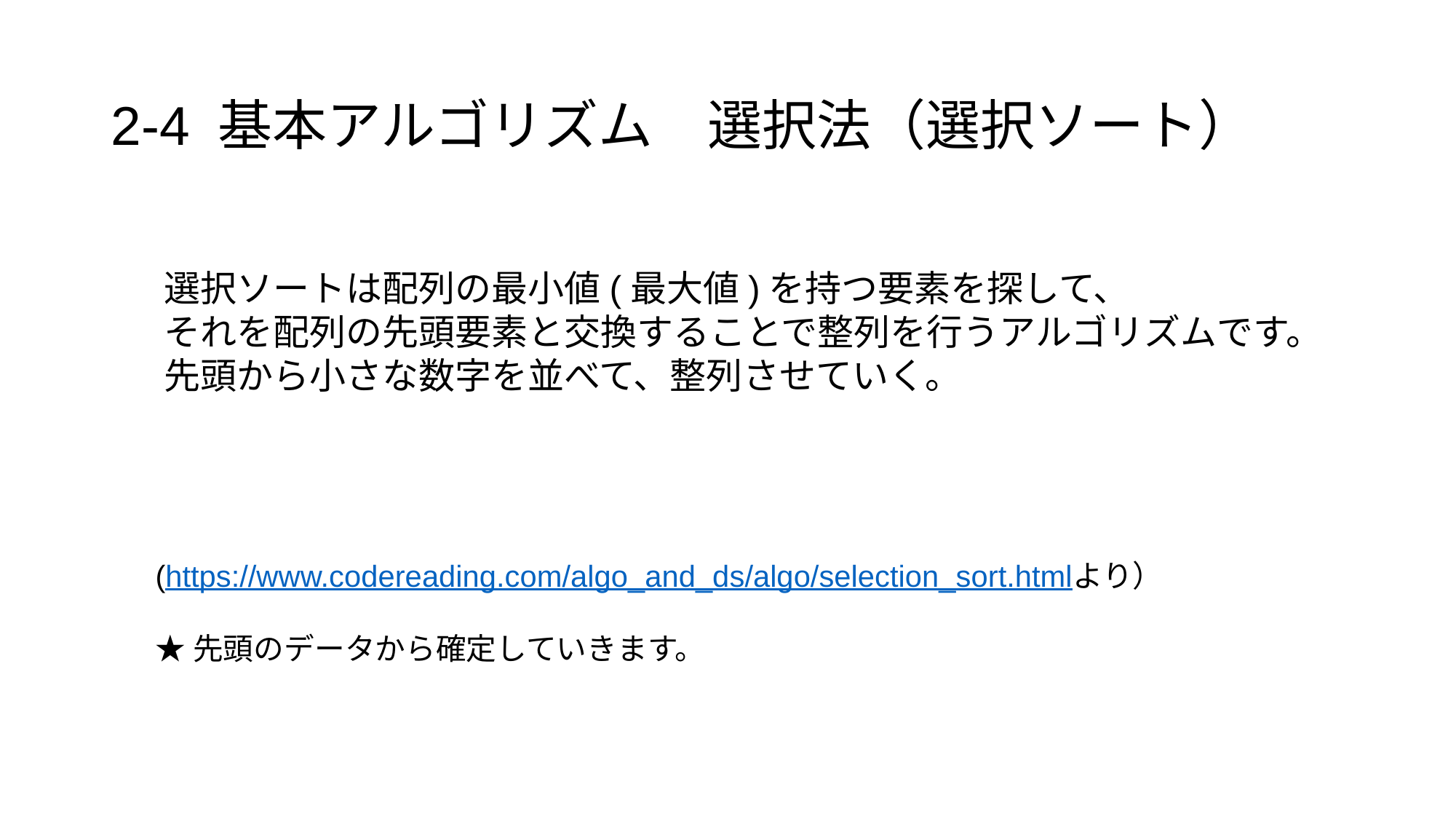

# 2-4 基本アルゴリズム　選択法（選択ソート）
選択ソートは配列の最小値(最大値)を持つ要素を探して、
それを配列の先頭要素と交換することで整列を行うアルゴリズムです。
先頭から小さな数字を並べて、整列させていく。

(https://www.codereading.com/algo_and_ds/algo/selection_sort.htmlより）

★先頭のデータから確定していきます。